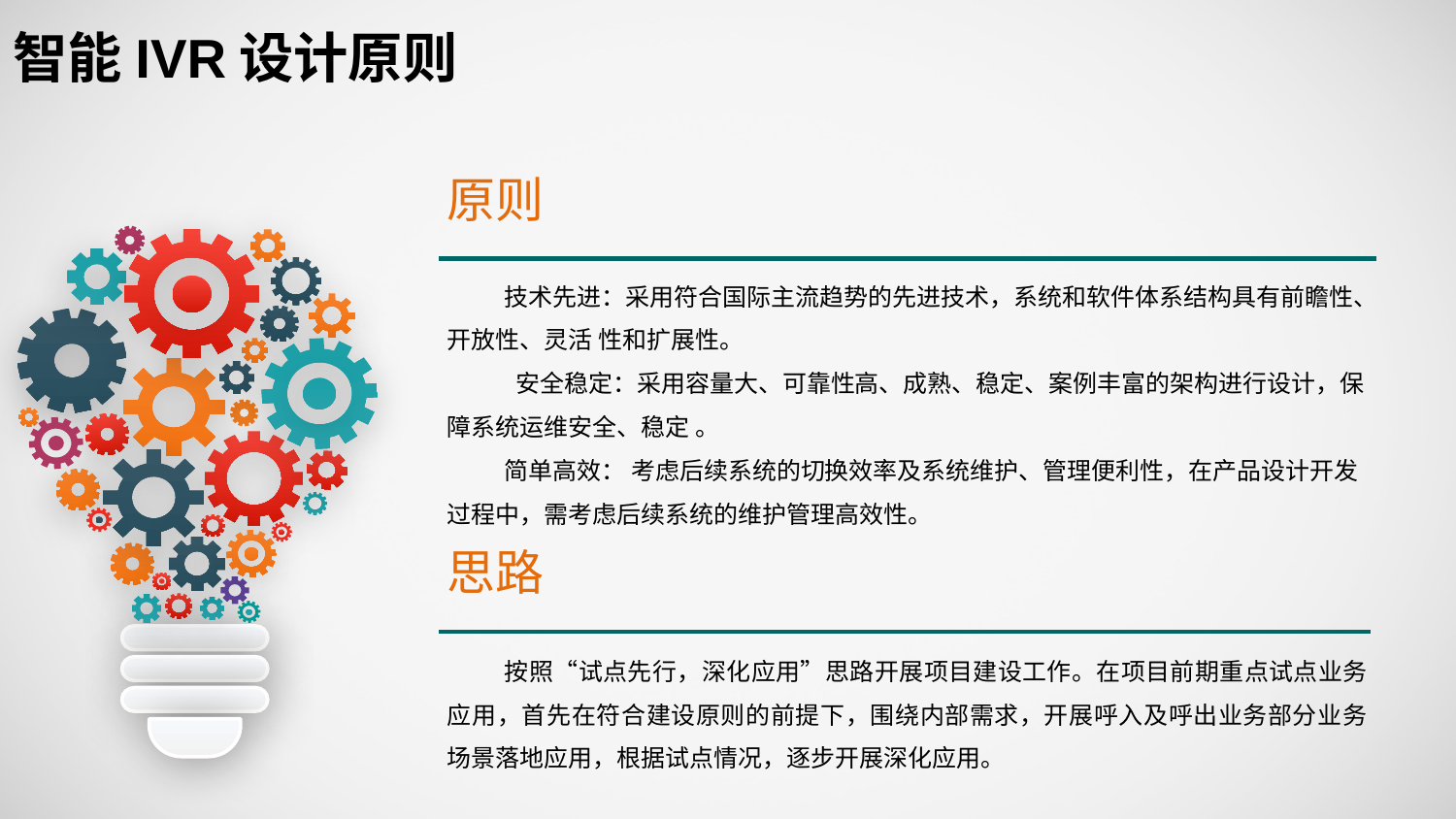

智能IVR设计原则
原则

技术先进：采用符合国际主流趋势的先进技术，系统和软件体系结构具有前瞻性、开放性、灵活 性和扩展性。
 安全稳定：采用容量大、可靠性高、成熟、稳定、案例丰富的架构进行设计，保障系统运维安全、稳定 。
简单高效： 考虑后续系统的切换效率及系统维护、管理便利性，在产品设计开发过程中，需考虑后续系统的维护管理高效性。
思路
按照“试点先行，深化应用”思路开展项目建设工作。在项目前期重点试点业务应用，首先在符合建设原则的前提下，围绕内部需求，开展呼入及呼出业务部分业务场景落地应用，根据试点情况，逐步开展深化应用。